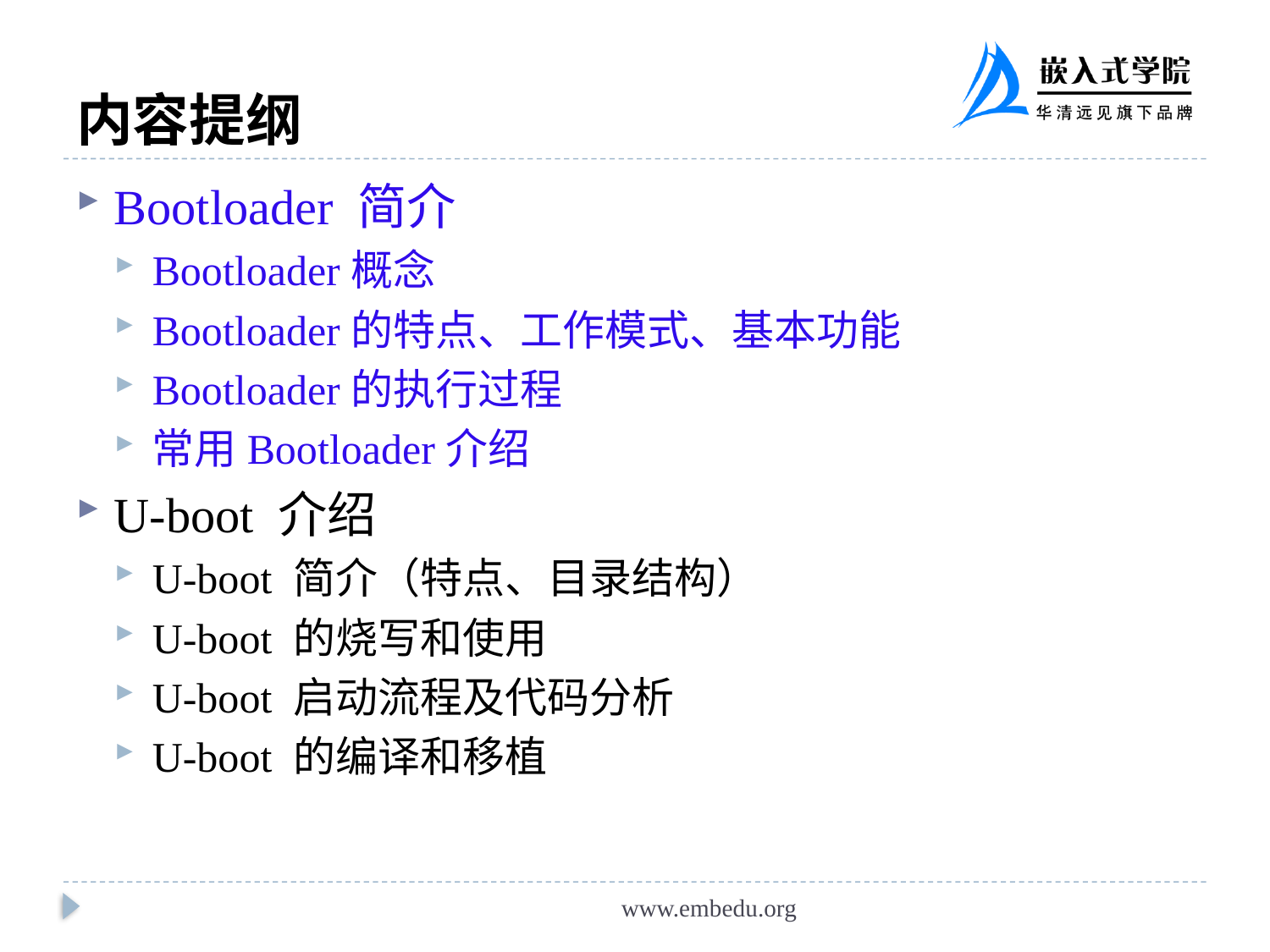

# 内容提纲
Bootloader 简介
Bootloader概念
Bootloader的特点、工作模式、基本功能
Bootloader的执行过程
常用Bootloader介绍
U-boot 介绍
U-boot 简介（特点、目录结构）
U-boot 的烧写和使用
U-boot 启动流程及代码分析
U-boot 的编译和移植

www.embedu.org